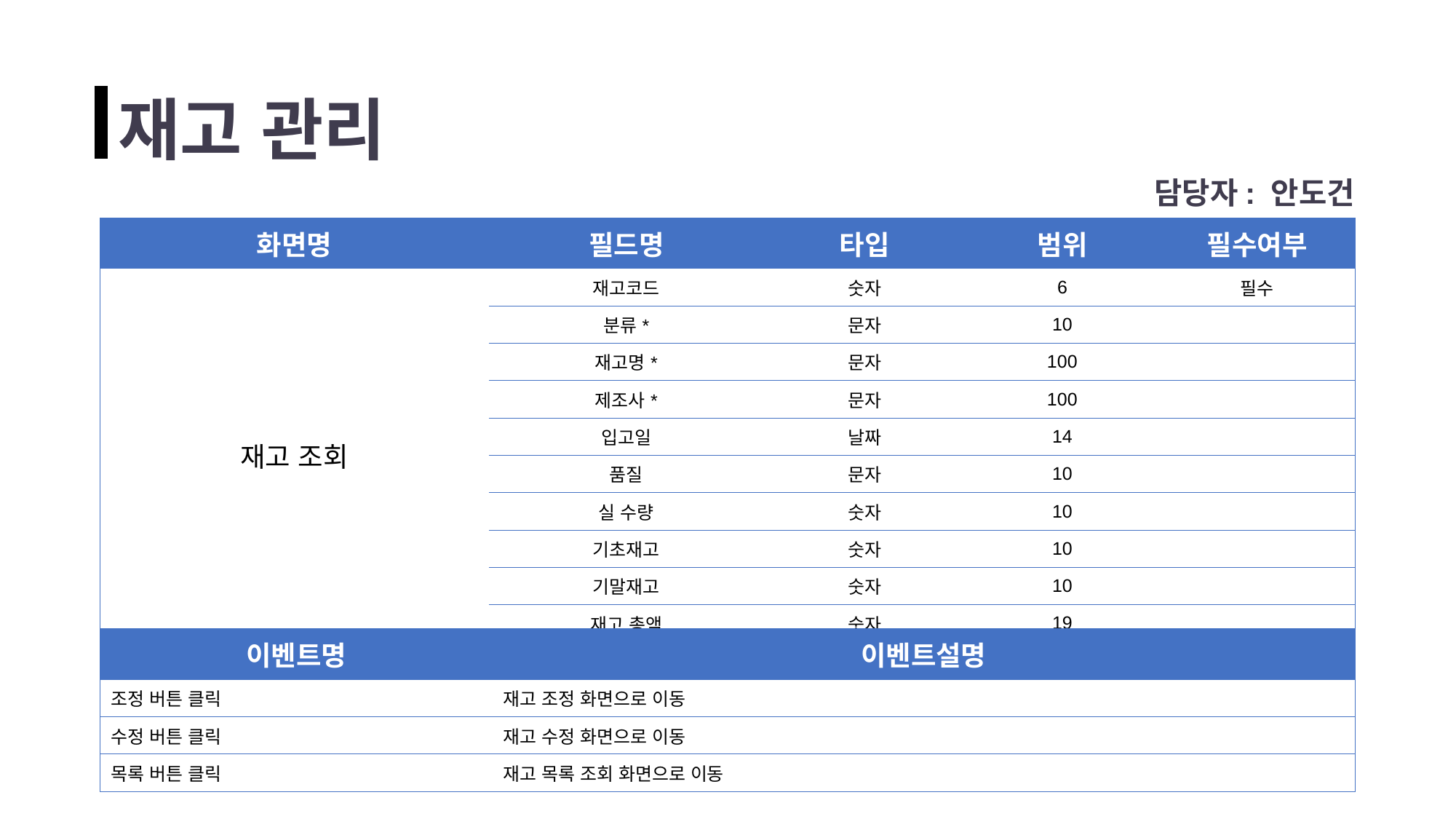

재고 관리

담당자: 안도건
| 화면명 | 필드명 | 타입 | 범위 | 필수여부 |
| --- | --- | --- | --- | --- |
| 재고 조회 | 재고코드 | 숫자 | 6 | 필수 |
|  | 분류\* | 문자 | 10 |  |
|  | 재고명\* | 문자 | 100 |  |
|  | 제조사\* | 문자 | 100 |  |
|  | 입고일 | 날짜 | 14 |  |
|  | 품질 | 문자 | 10 |  |
|  | 실 수량 | 숫자 | 10 |  |
|  | 기초재고 | 숫자 | 10 |  |
|  | 기말재고 | 숫자 | 10 |  |
|  | 재고 총액 | 숫자 | 19 |  |
| 이벤트명 | 이벤트설명 |
| --- | --- |
| 조정 버튼 클릭 | 재고 조정 화면으로 이동 |
| 수정 버튼 클릭 | 재고 수정 화면으로 이동 |
| 목록 버튼 클릭 | 재고 목록 조회 화면으로 이동 |